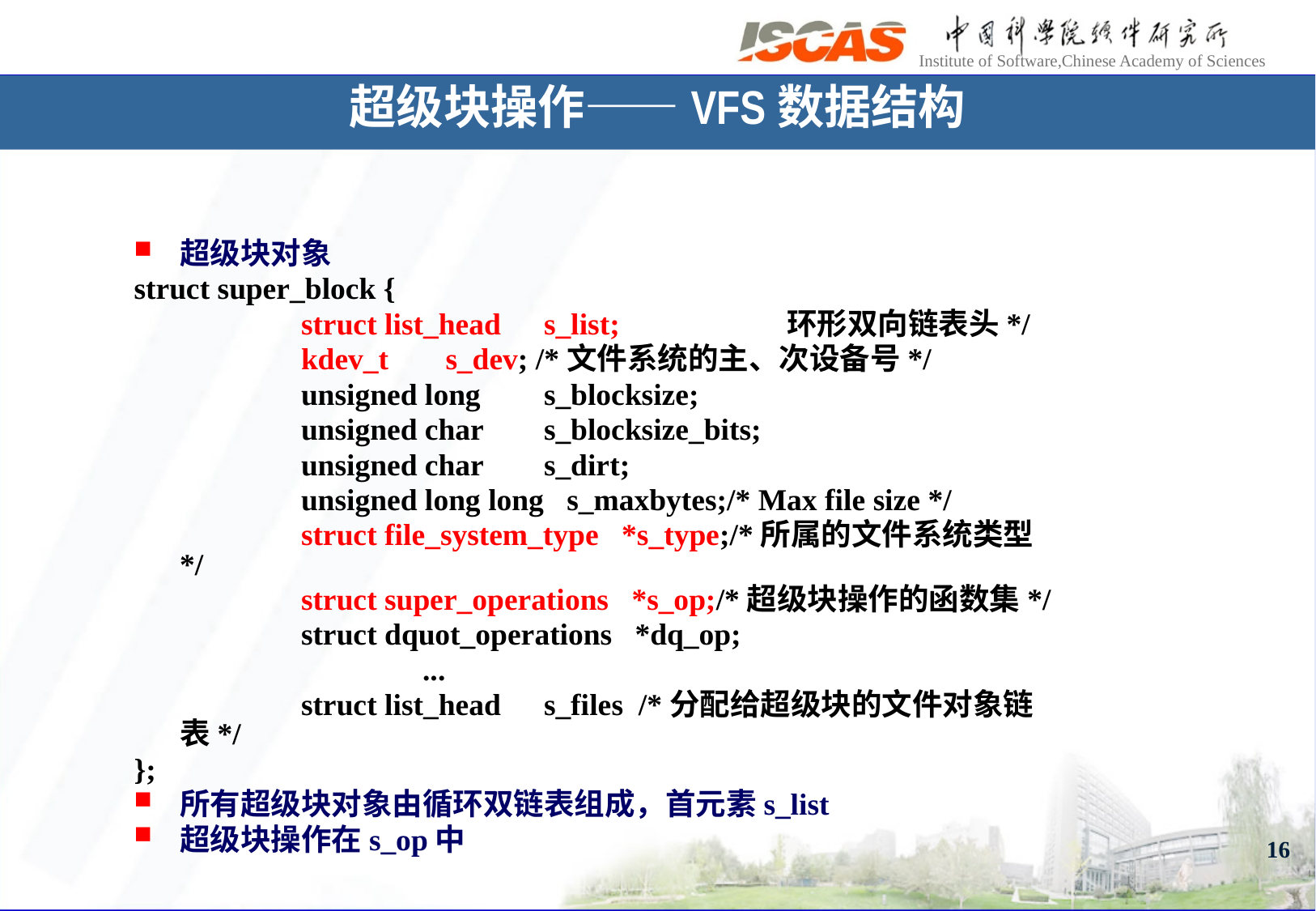

# 超级块操作——VFS数据结构
超级块对象
struct super_block {
		struct list_head	s_list;		环形双向链表头*/
		kdev_t	   s_dev; /*文件系统的主、次设备号*/
		unsigned long	s_blocksize;
		unsigned char	s_blocksize_bits;
		unsigned char	s_dirt;
		unsigned long long   s_maxbytes;/* Max file size */
		struct file_system_type   *s_type;/*所属的文件系统类型*/
		struct super_operations   *s_op;/*超级块操作的函数集*/
		struct dquot_operations   *dq_op;
			...
		struct list_head	s_files  /*分配给超级块的文件对象链表*/
};
所有超级块对象由循环双链表组成，首元素s_list
超级块操作在s_op中
16